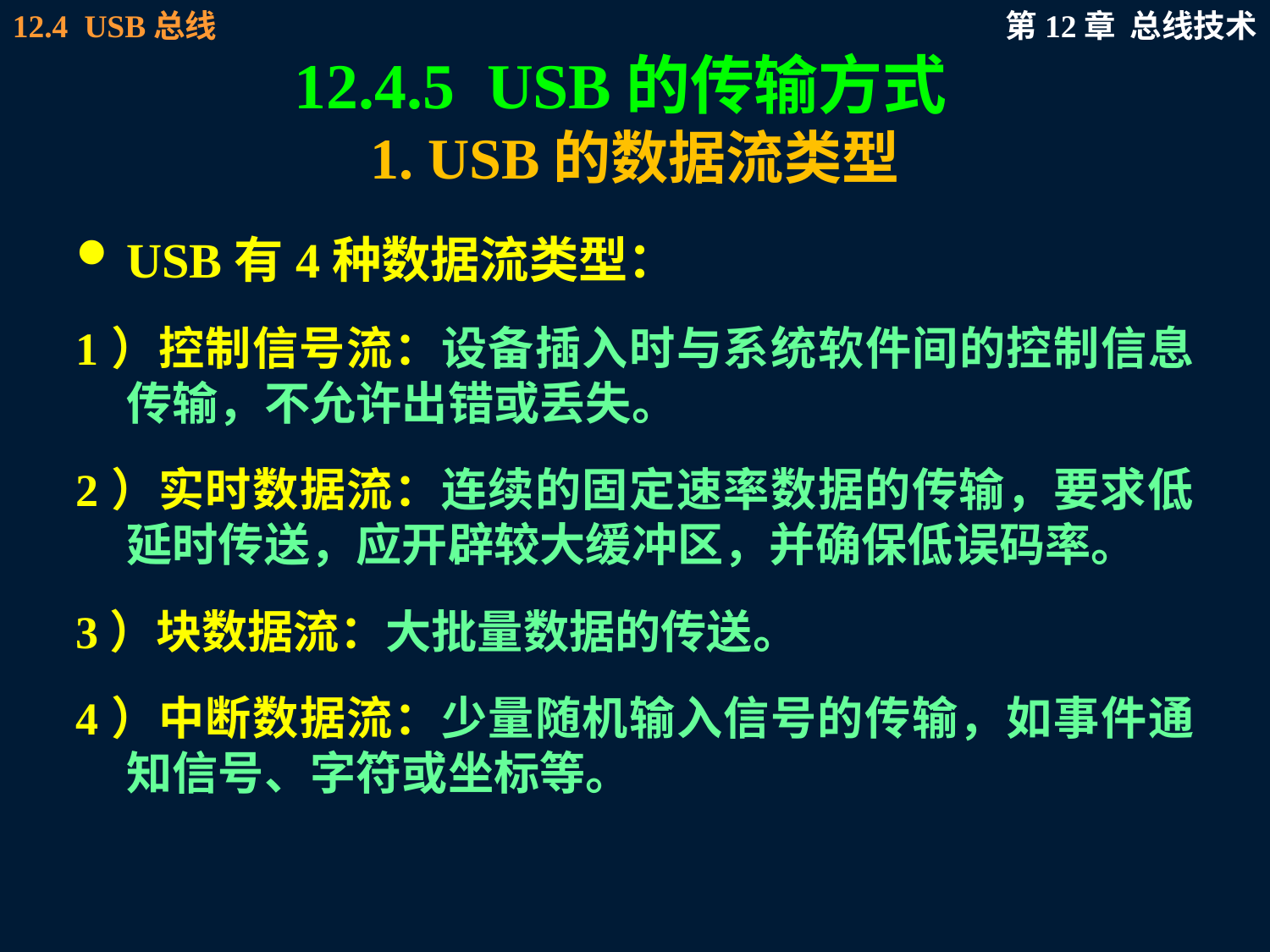

# 12.4.5  USB的传输方式 1. USB的数据流类型
USB有4种数据流类型：
1）控制信号流：设备插入时与系统软件间的控制信息传输，不允许出错或丢失。
2）实时数据流：连续的固定速率数据的传输，要求低延时传送，应开辟较大缓冲区，并确保低误码率。
3）块数据流：大批量数据的传送。
4）中断数据流：少量随机输入信号的传输，如事件通知信号、字符或坐标等。